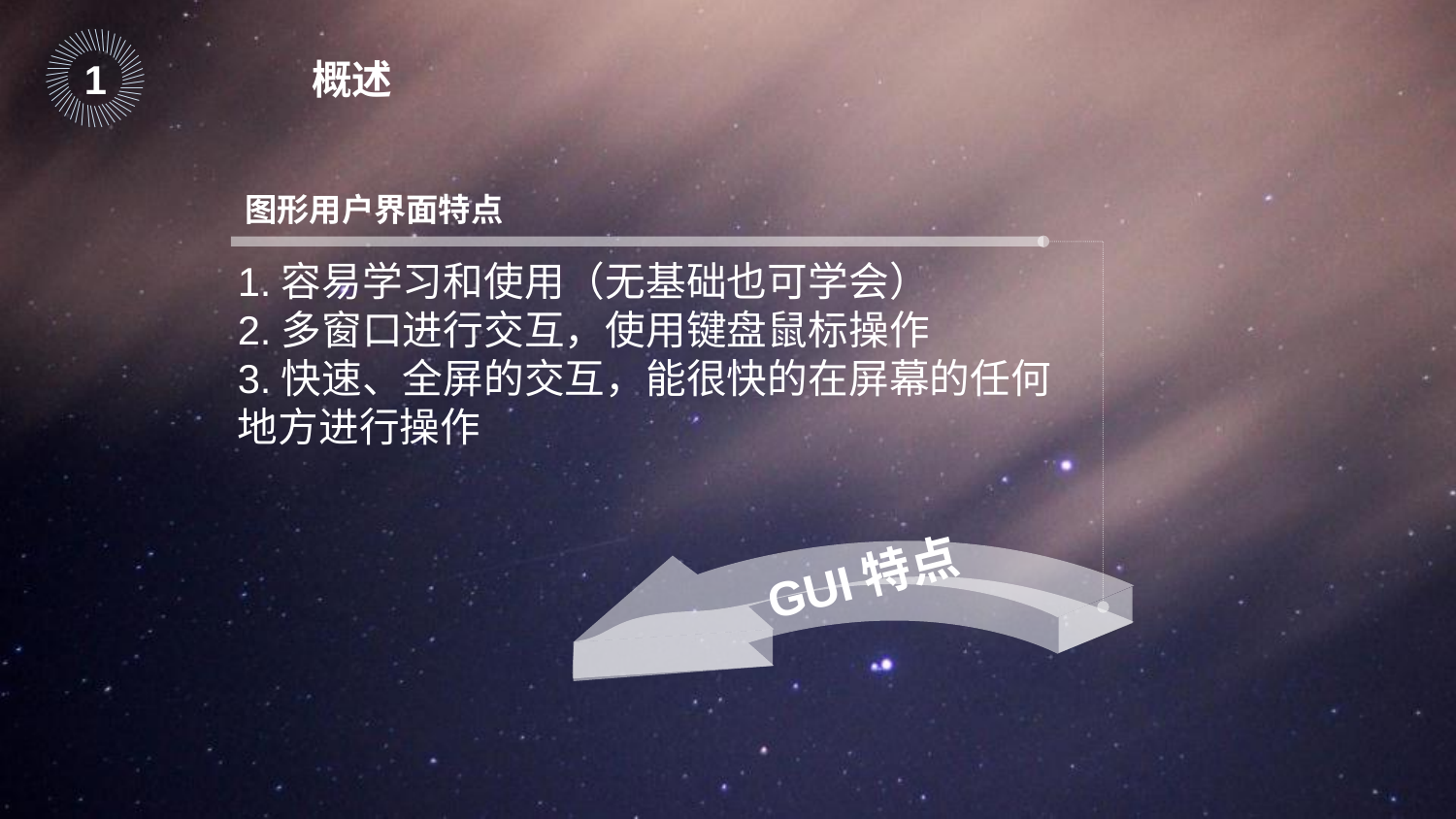

｜
｜
｜
｜
｜
｜
｜
｜
｜
｜
｜
｜
｜
｜
｜
｜
｜
｜
｜
｜
｜
｜
｜
｜
｜
｜
｜
｜
｜
｜
｜
｜
｜
｜
｜
｜
｜
｜
｜
｜
｜
｜
｜
｜
｜
｜
1
概述
图形用户界面特点

1.容易学习和使用（无基础也可学会）
2.多窗口进行交互，使用键盘鼠标操作
3.快速、全屏的交互，能很快的在屏幕的任何地方进行操作

GUI特点